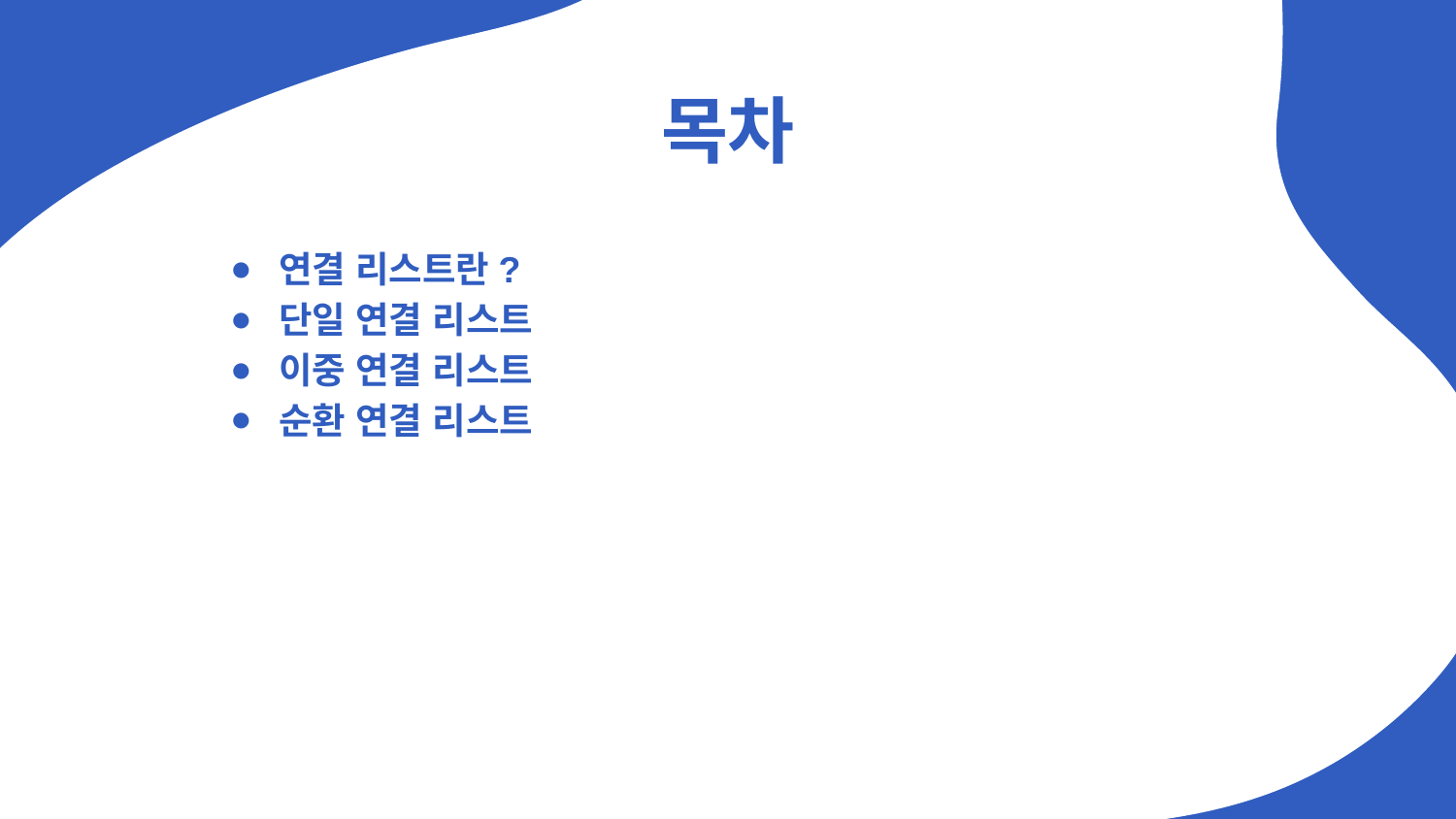

# 목차
연결 리스트란?
단일 연결 리스트
이중 연결 리스트
순환 연결 리스트